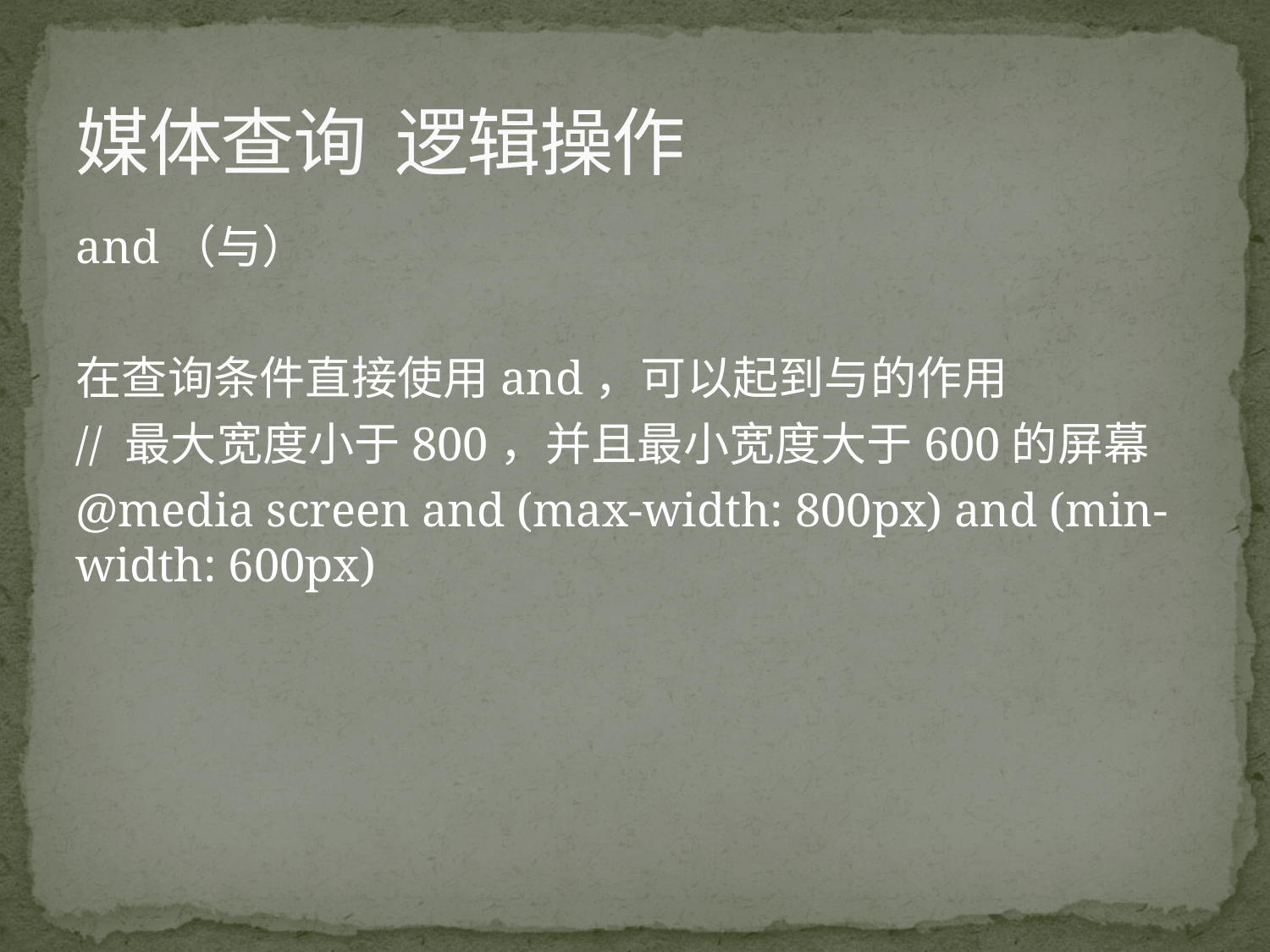

# 媒体查询  逻辑操作
and（与）

在查询条件直接使用and，可以起到与的作用
// 最大宽度小于800，并且最小宽度大于600的屏幕
@media screen and (max-width: 800px) and (min-width: 600px)